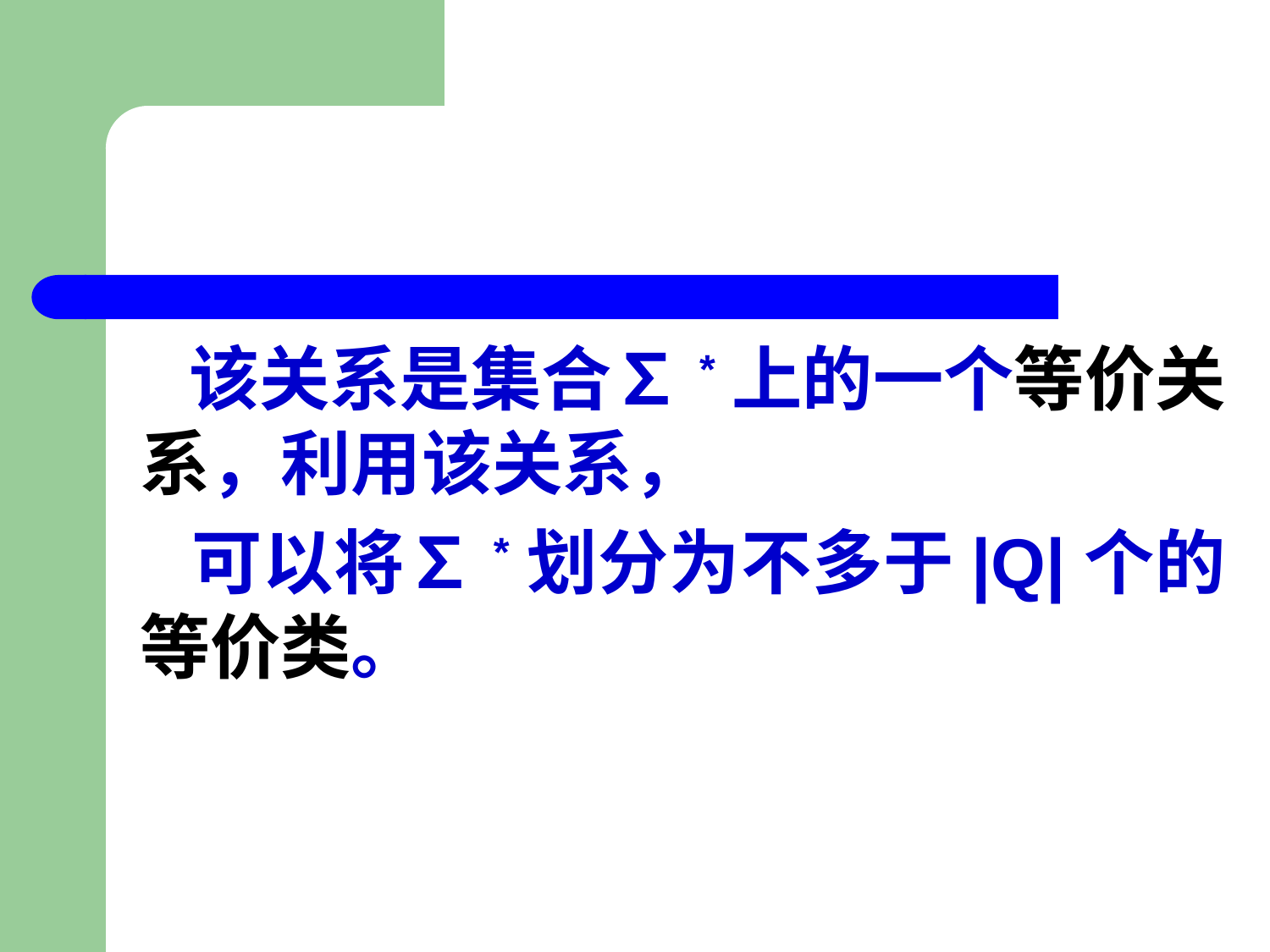

#
  该关系是集合∑*上的一个等价关系，利用该关系，
  可以将∑*划分为不多于|Q|个的等价类。